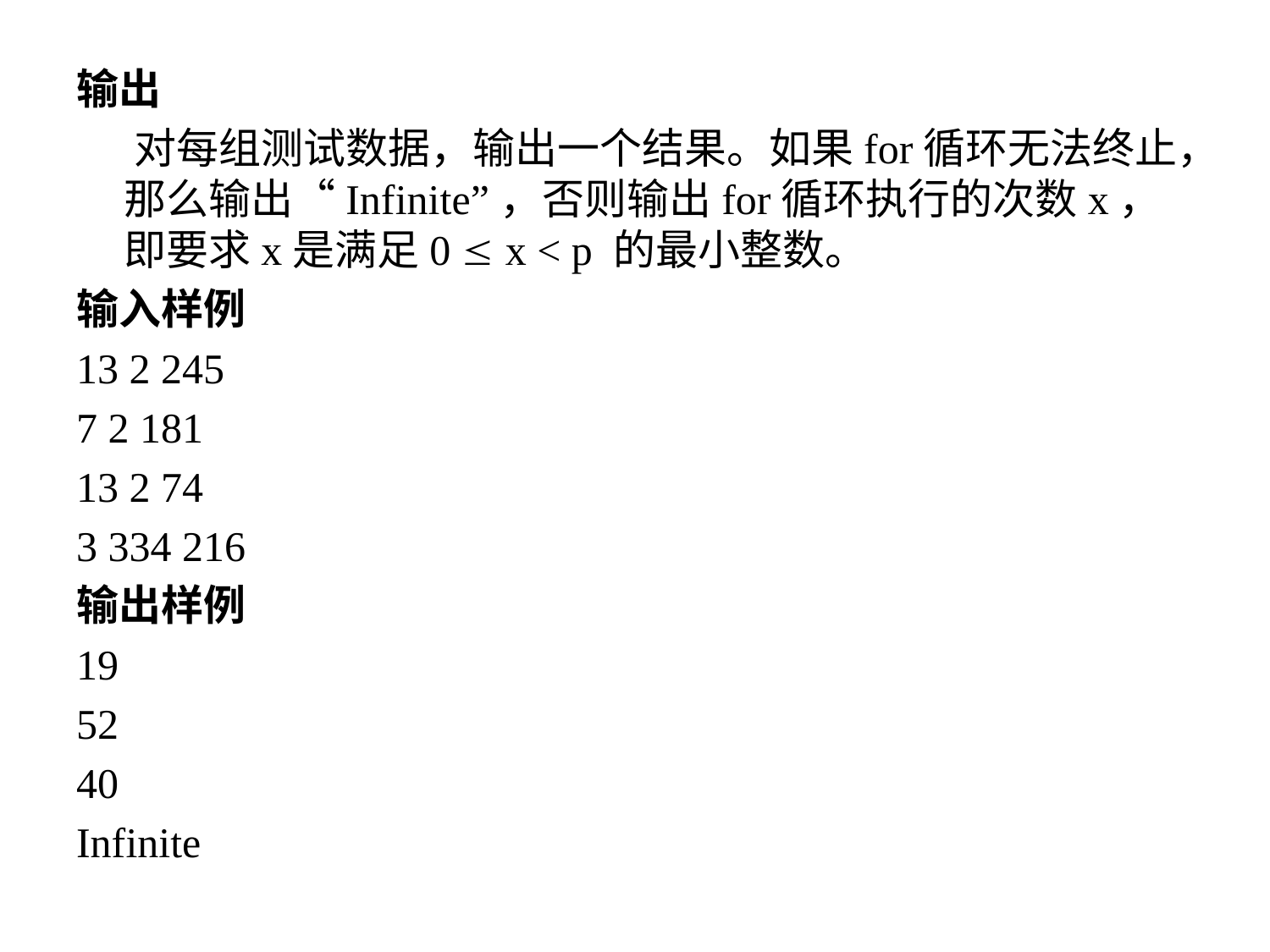

#
输出
     对每组测试数据，输出一个结果。如果for循环无法终止，那么输出“Infinite”，否则输出for循环执行的次数x，即要求x是满足0 ≤ x < p 的最小整数。
输入样例
13 2 245
7 2 181
13 2 74
3 334 216
输出样例
19
52
40
Infinite